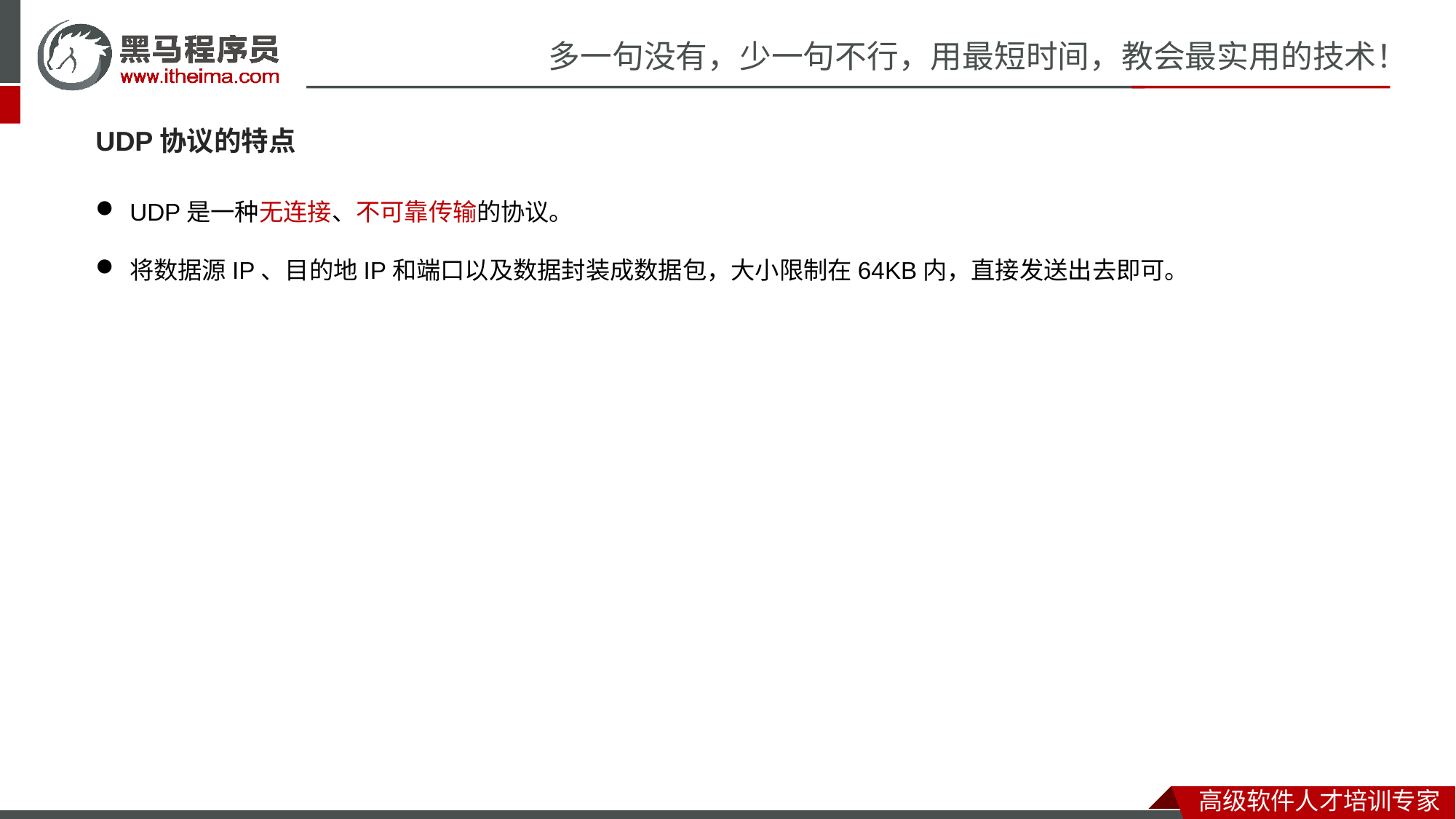

UDP协议的特点
UDP是一种无连接、不可靠传输的协议。
将数据源IP、目的地IP和端口以及数据封装成数据包，大小限制在64KB内，直接发送出去即可。